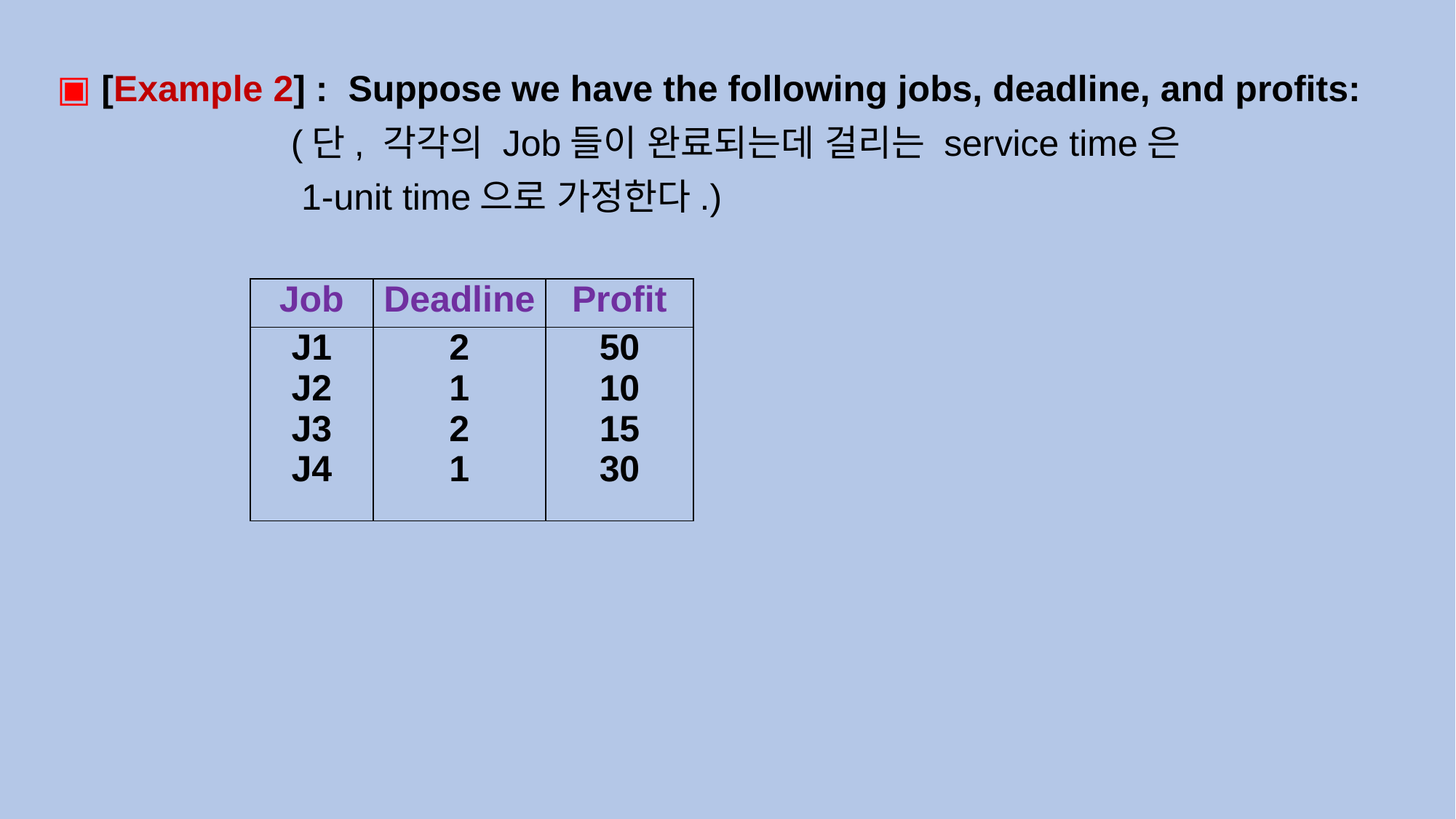

▣ [Example 2] :  Suppose we have the following jobs, deadline, and profits:
                       (단, 각각의 Job들이 완료되는데 걸리는 service time은
                        1-unit time으로 가정한다.)

| Job | Deadline | Profit |
| --- | --- | --- |
| J1 J2 J3 J4 | 2 1 2 1 | 50 10 15 30 |